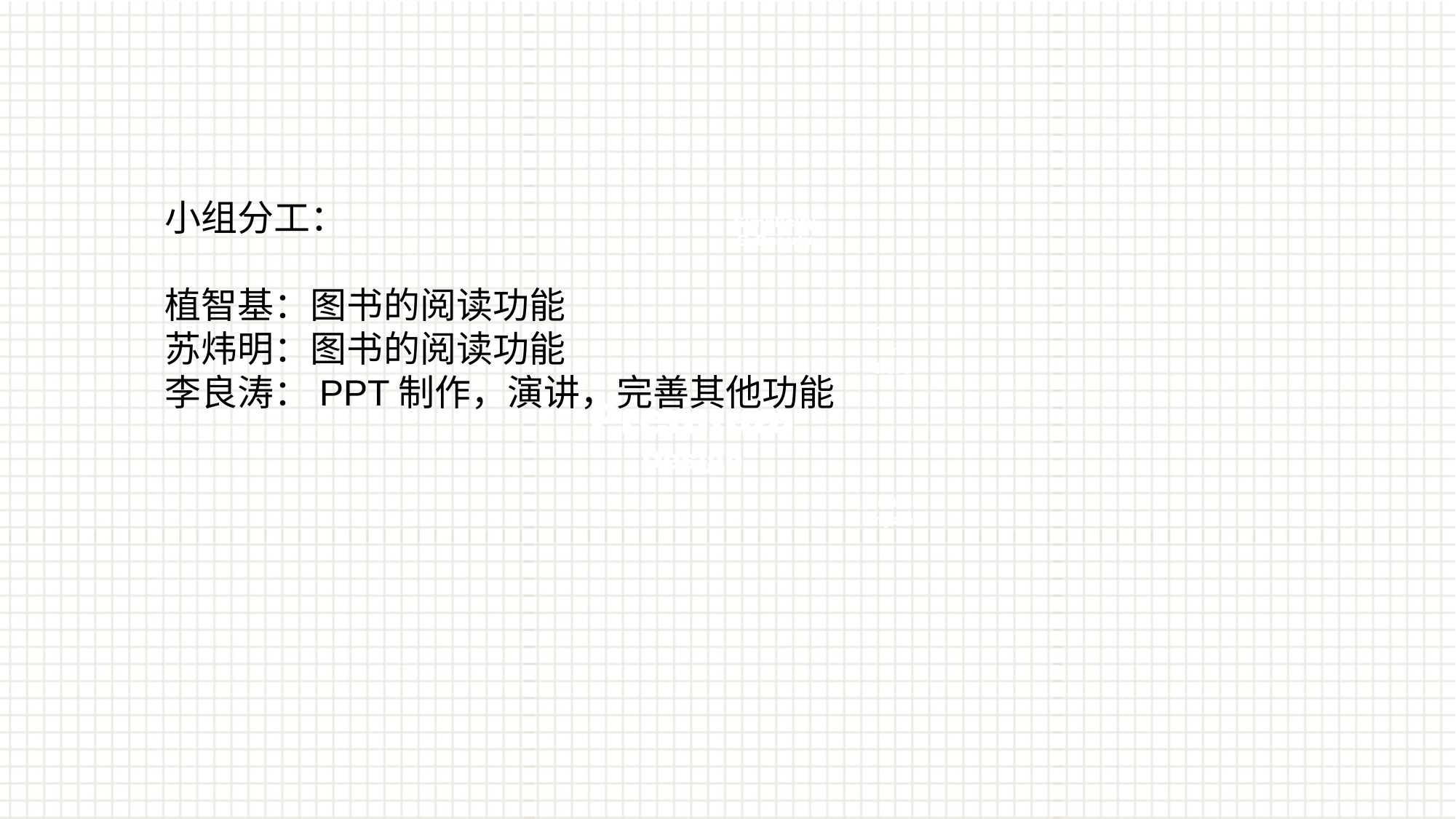

小组分工：

植智基：图书的阅读功能
苏炜明：图书的阅读功能
李良涛：PPT制作，演讲，完善其他功能
Simplicity
& Beauty
Text in here
Premium
Design
Visual
Impact